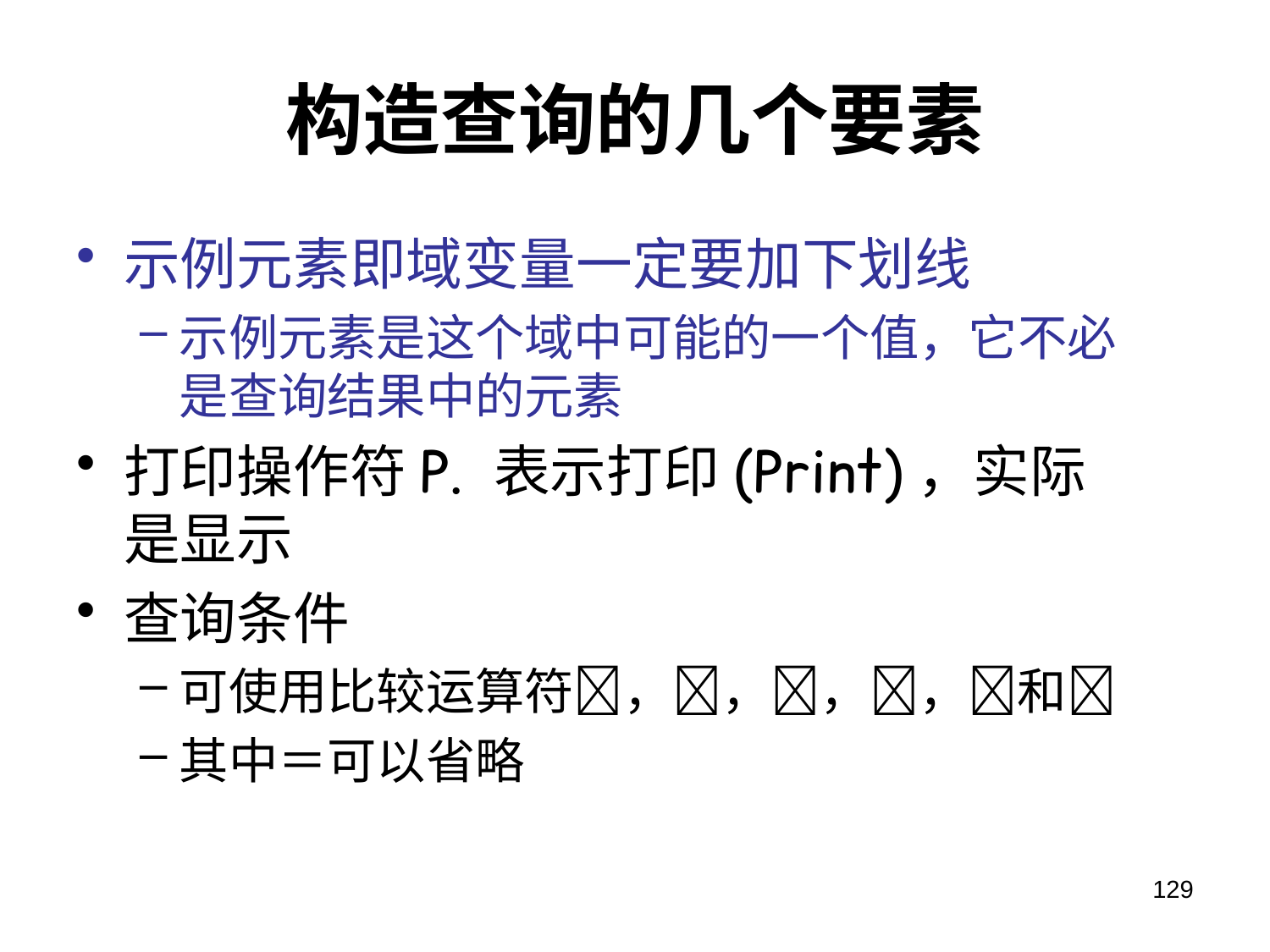

# 构造查询的几个要素
示例元素即域变量一定要加下划线
示例元素是这个域中可能的一个值，它不必是查询结果中的元素
打印操作符P. 表示打印(Print)，实际是显示
查询条件
可使用比较运算符>，≥，<，≤，=和≠
其中＝可以省略

129